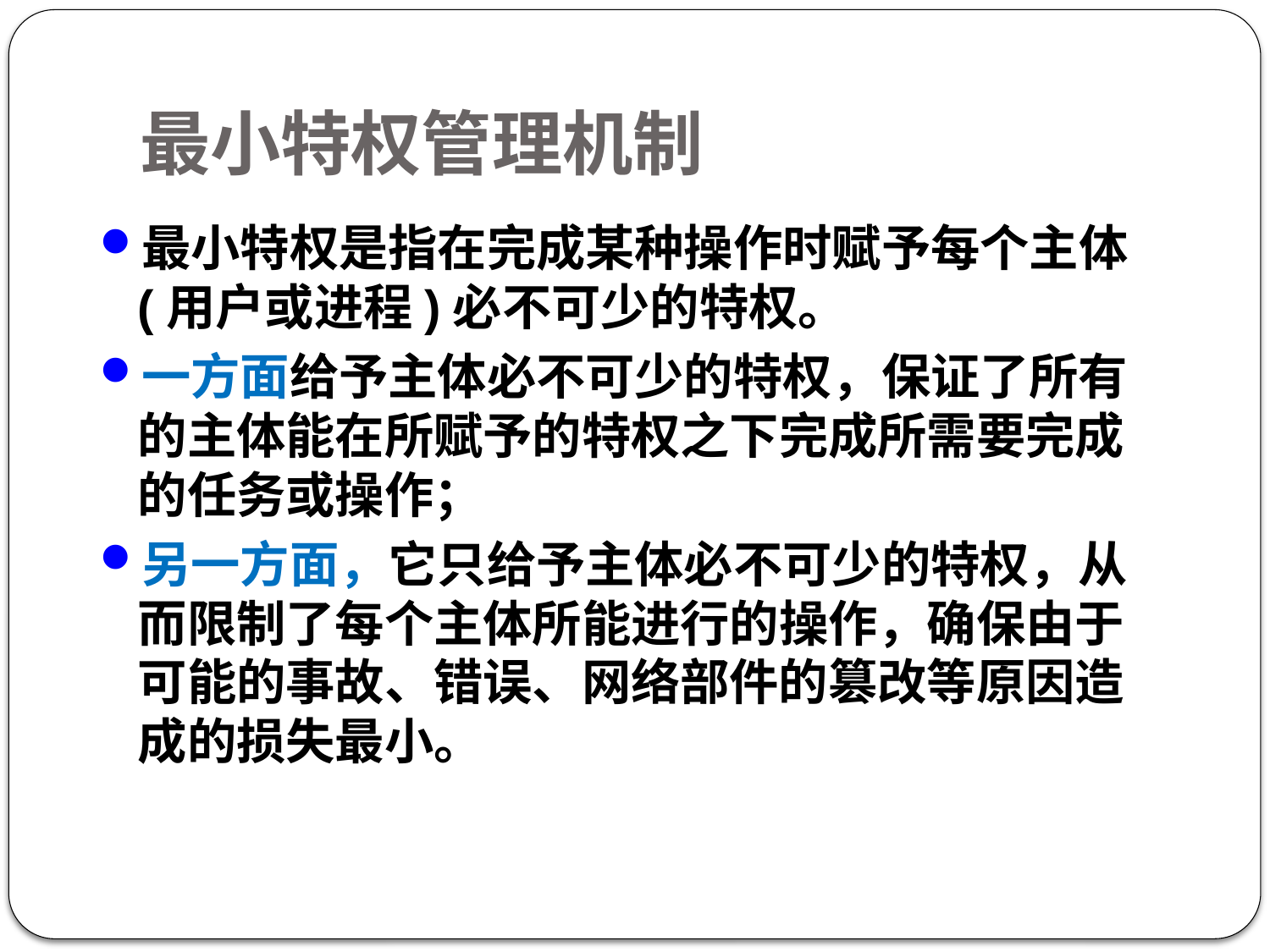

# 最小特权管理机制

最小特权是指在完成某种操作时赋予每个主体(用户或进程)必不可少的特权。
一方面给予主体必不可少的特权，保证了所有的主体能在所赋予的特权之下完成所需要完成的任务或操作；
另一方面，它只给予主体必不可少的特权，从而限制了每个主体所能进行的操作，确保由于可能的事故、错误、网络部件的篡改等原因造成的损失最小。